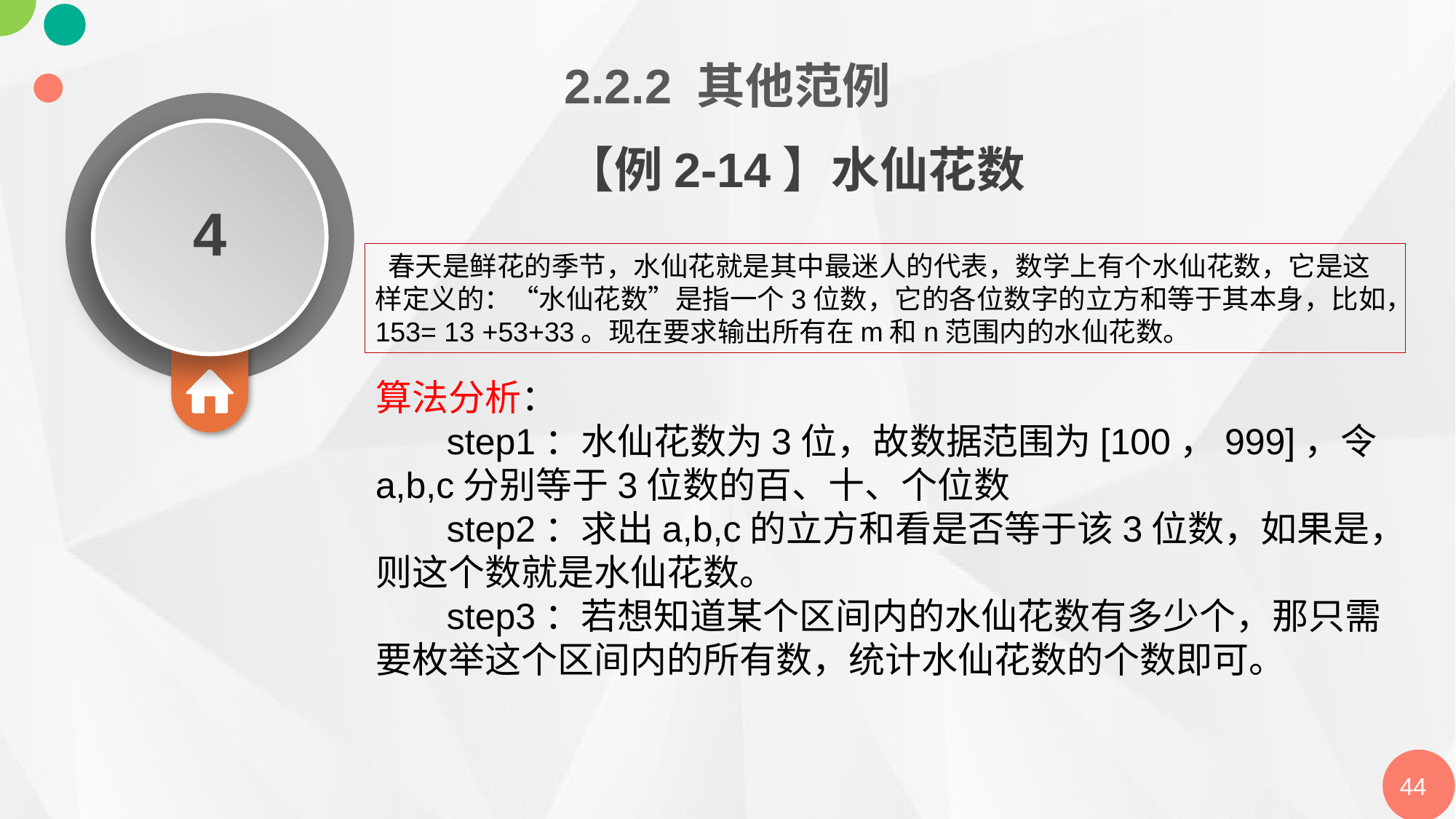

2.2.2 其他范例

【例2-14】水仙花数
4
 春天是鲜花的季节，水仙花就是其中最迷人的代表，数学上有个水仙花数，它是这样定义的：“水仙花数”是指一个3位数，它的各位数字的立方和等于其本身，比如，153= 13 +53+33。现在要求输出所有在m和n范围内的水仙花数。

算法分析：
       step1：水仙花数为3位，故数据范围为[100，999]，令a,b,c分别等于3位数的百、十、个位数
       step2：求出a,b,c的立方和看是否等于该3位数，如果是，则这个数就是水仙花数。
       step3：若想知道某个区间内的水仙花数有多少个，那只需要枚举这个区间内的所有数，统计水仙花数的个数即可。